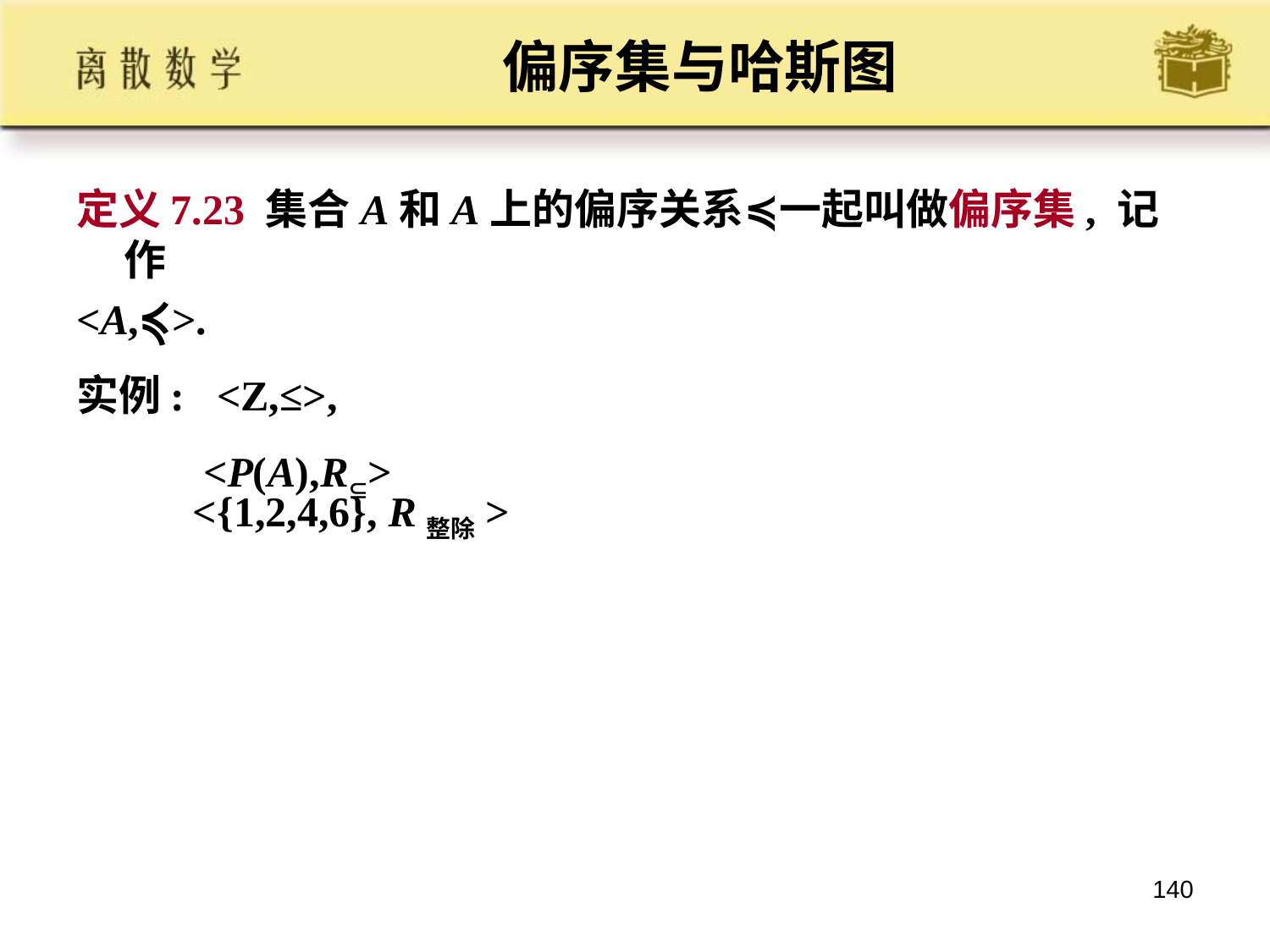

# 偏序集与哈斯图
定义7.23 集合A和A上的偏序关系≼一起叫做偏序集, 记作
<A,≼>.
实例:   <Z,≤>,
            <P(A),R⊆>
<{1,2,4,6}, R整除>
140